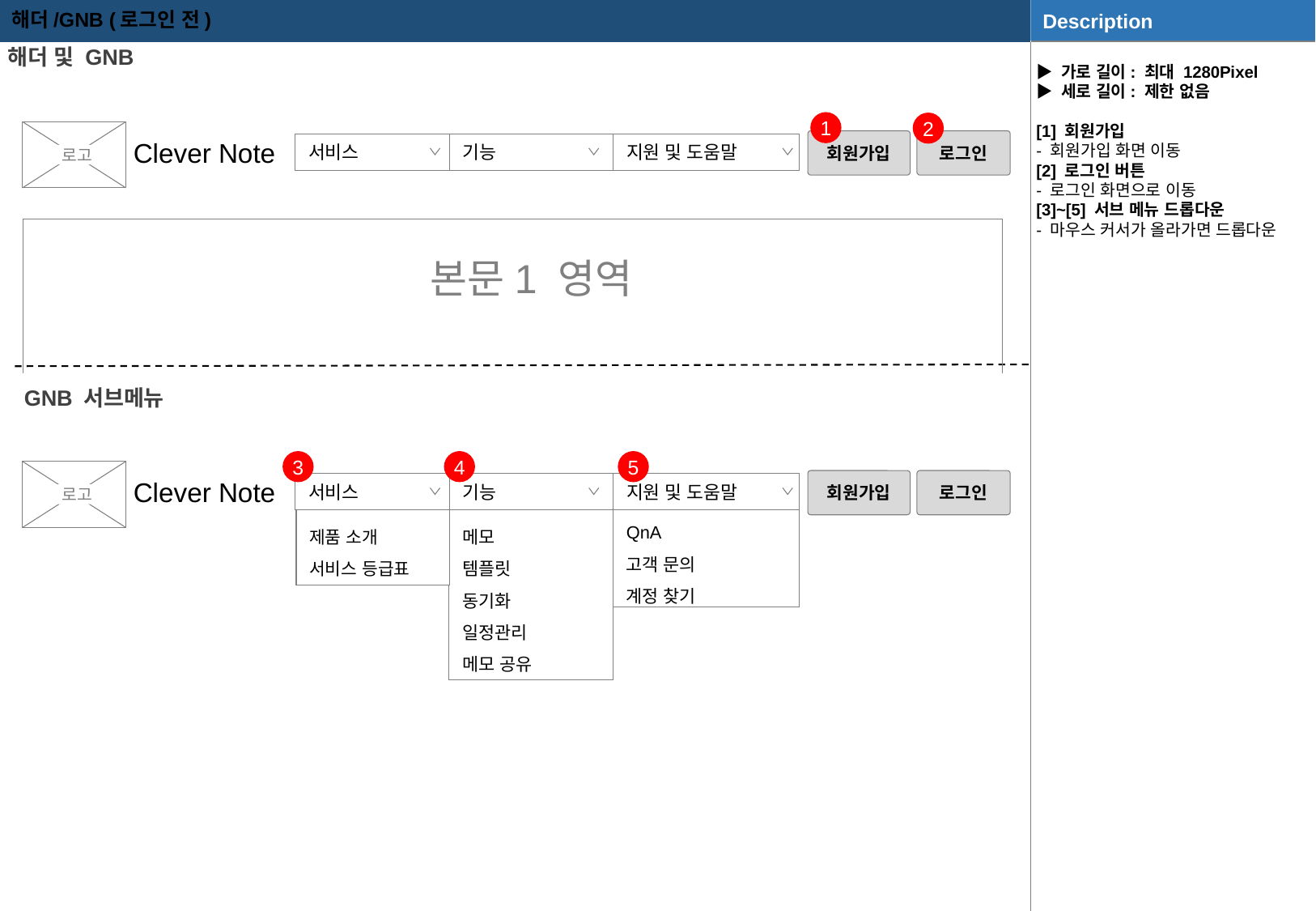

해더/GNB (로그인 전)
해더 및 GNB

▶ 가로 길이: 최대 1280Pixel
▶ 세로 길이: 제한 없음

[1] 회원가입
- 회원가입 화면 이동
[2] 로그인 버튼
- 로그인 화면으로 이동
[3]~[5] 서브 메뉴 드롭다운
- 마우스 커서가 올라가면 드롭다운
1
2

Clever Note
회원가입
로그인
서비스

기능

지원 및 도움말

로고
|  |
| --- |
본문1 영역

GNB 서브메뉴
3
4
5

Clever Note
회원가입
로그인
서비스

기능

지원 및 도움말

로고
제품 소개
서비스 등급표
QnA
고객 문의
계정 찾기
메모
템플릿
동기화
일정관리
메모 공유